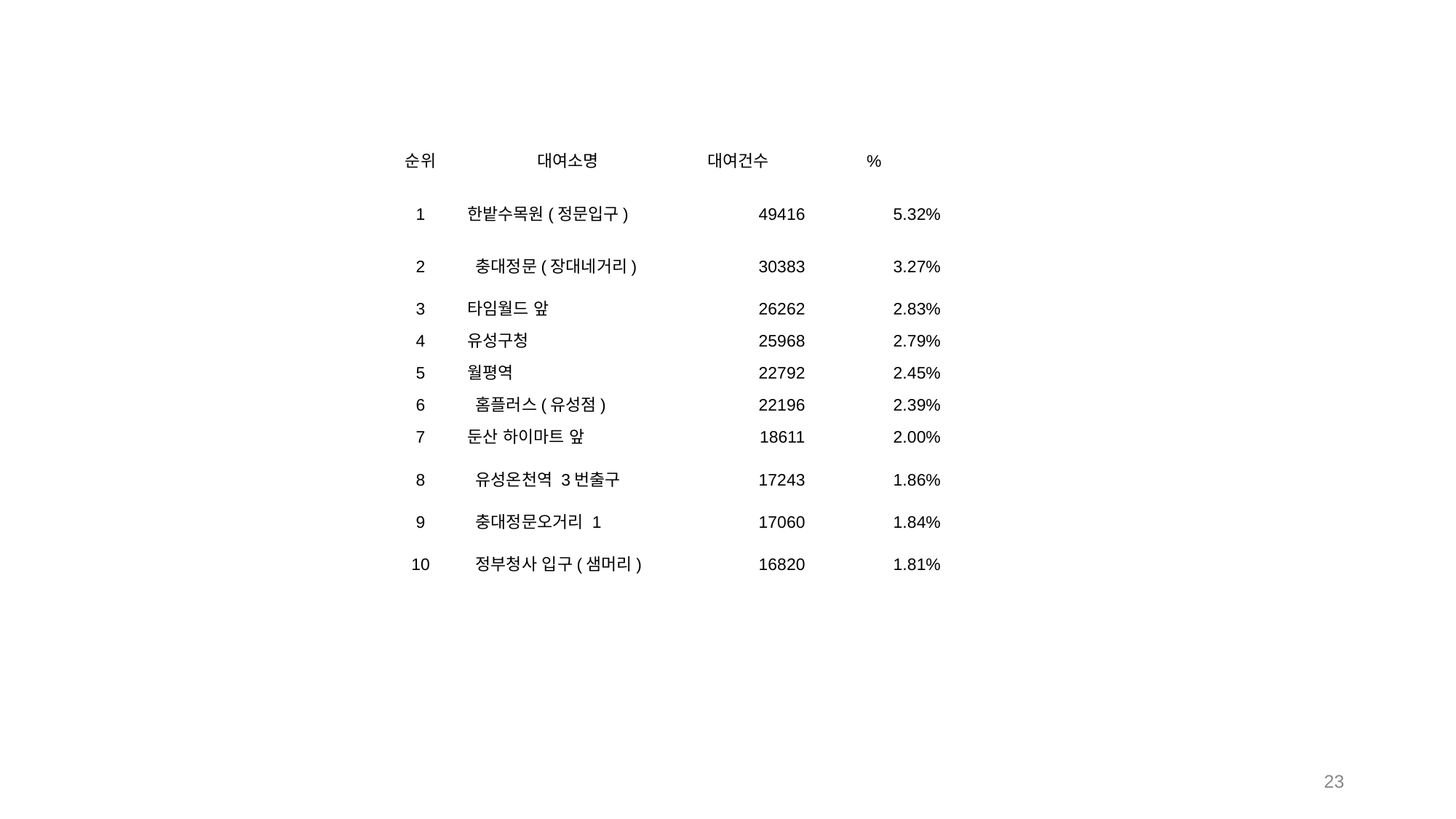

| 순위 | 대여소명 | 대여건수 | % |
| --- | --- | --- | --- |
| 1 | 한밭수목원(정문입구) | 49416 | 5.32% |
| 2 | 충대정문(장대네거리) | 30383 | 3.27% |
| 3 | 타임월드 앞 | 26262 | 2.83% |
| 4 | 유성구청 | 25968 | 2.79% |
| 5 | 월평역 | 22792 | 2.45% |
| 6 | 홈플러스(유성점) | 22196 | 2.39% |
| 7 | 둔산 하이마트 앞 | 18611 | 2.00% |
| 8 | 유성온천역 3번출구 | 17243 | 1.86% |
| 9 | 충대정문오거리 1 | 17060 | 1.84% |
| 10 | 정부청사 입구(샘머리) | 16820 | 1.81% |
23